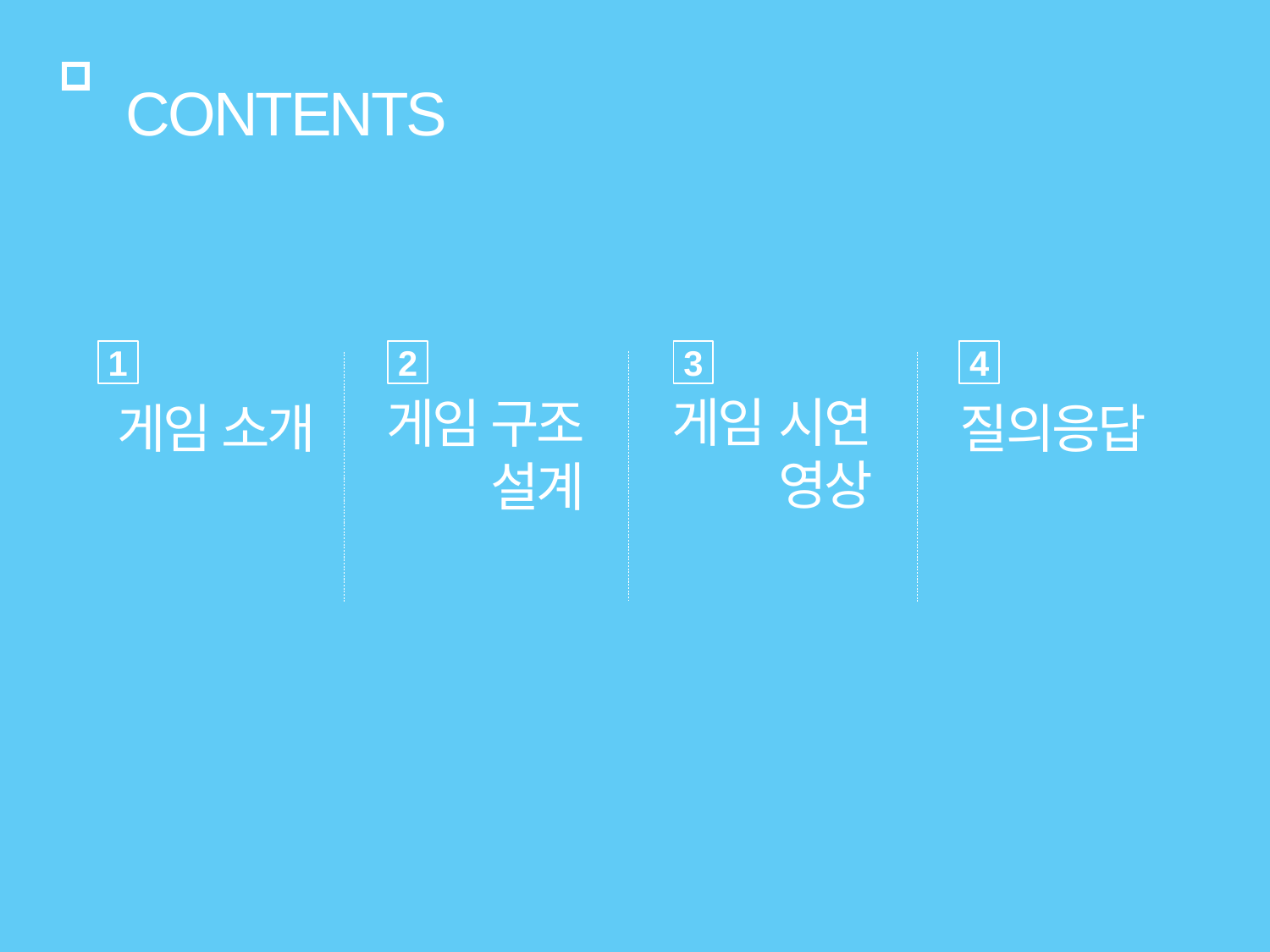

# CONTENTS
1
2
3
4
게임 시연
영상
게임 구조
설계
게임 소개
질의응답